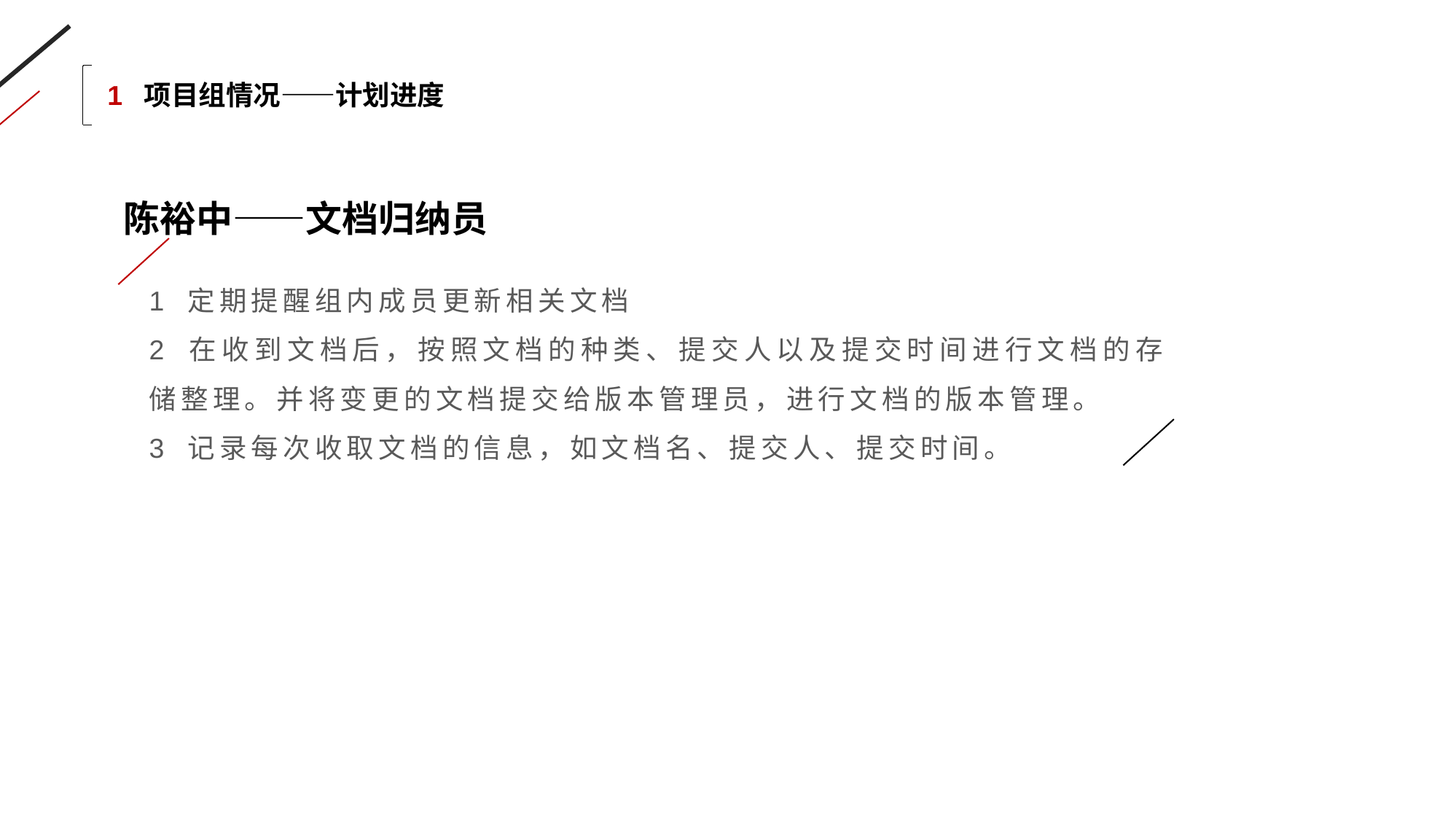

1  项目组情况——计划进度

陈裕中——文档归纳员

1 定期提醒组内成员更新相关文档
2 在收到文档后，按照文档的种类、提交人以及提交时间进行文档的存储整理。并将变更的文档提交给版本管理员，进行文档的版本管理。
3 记录每次收取文档的信息，如文档名、提交人、提交时间。